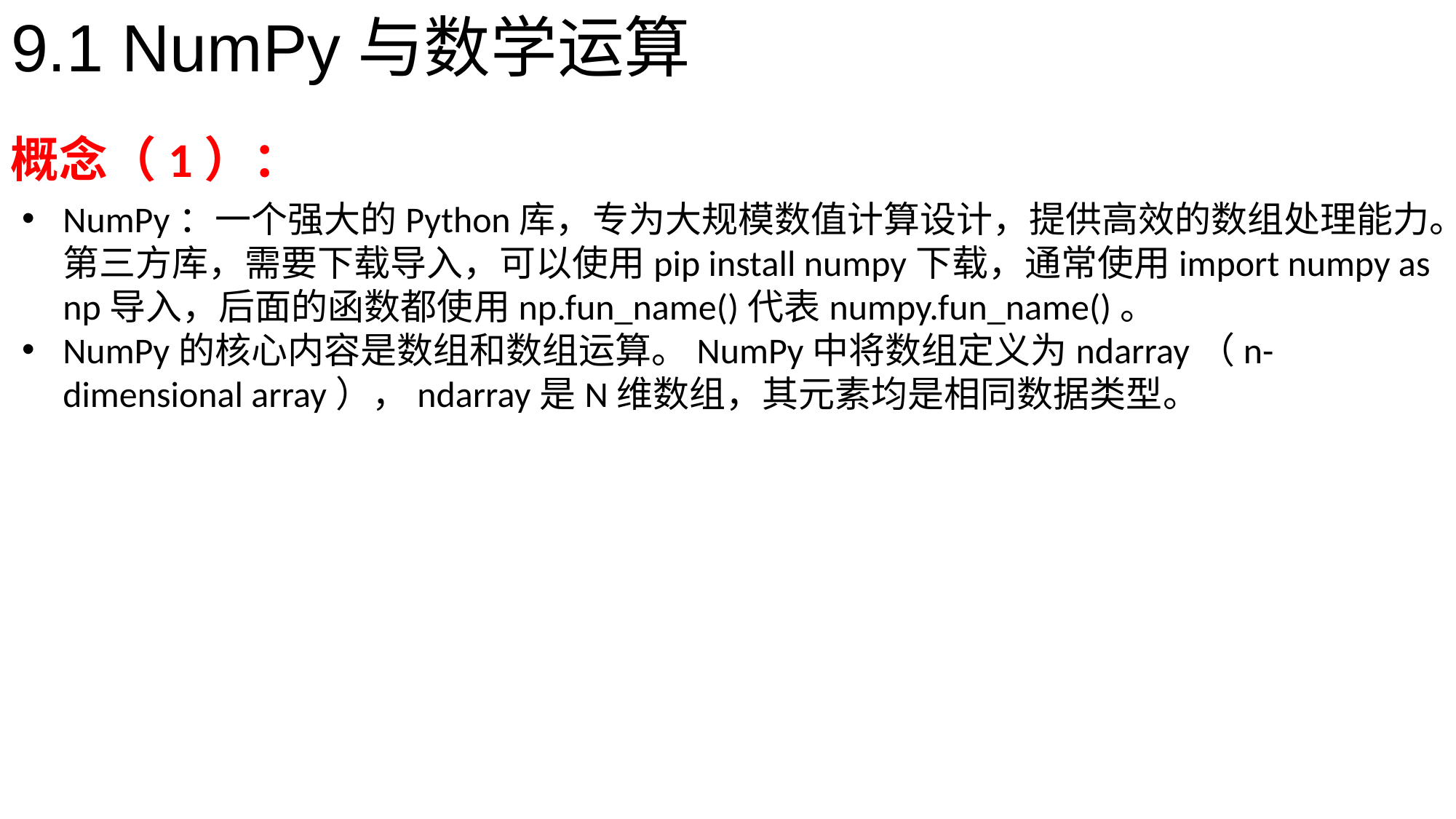

# 9.1 NumPy与数学运算
概念（1）：
NumPy：一个强大的Python库，专为大规模数值计算设计，提供高效的数组处理能力。第三方库，需要下载导入，可以使用pip install numpy下载，通常使用import numpy as np导入，后面的函数都使用np.fun_name()代表numpy.fun_name()。
NumPy的核心内容是数组和数组运算。NumPy中将数组定义为ndarray（n-dimensional array），ndarray是N维数组，其元素均是相同数据类型。